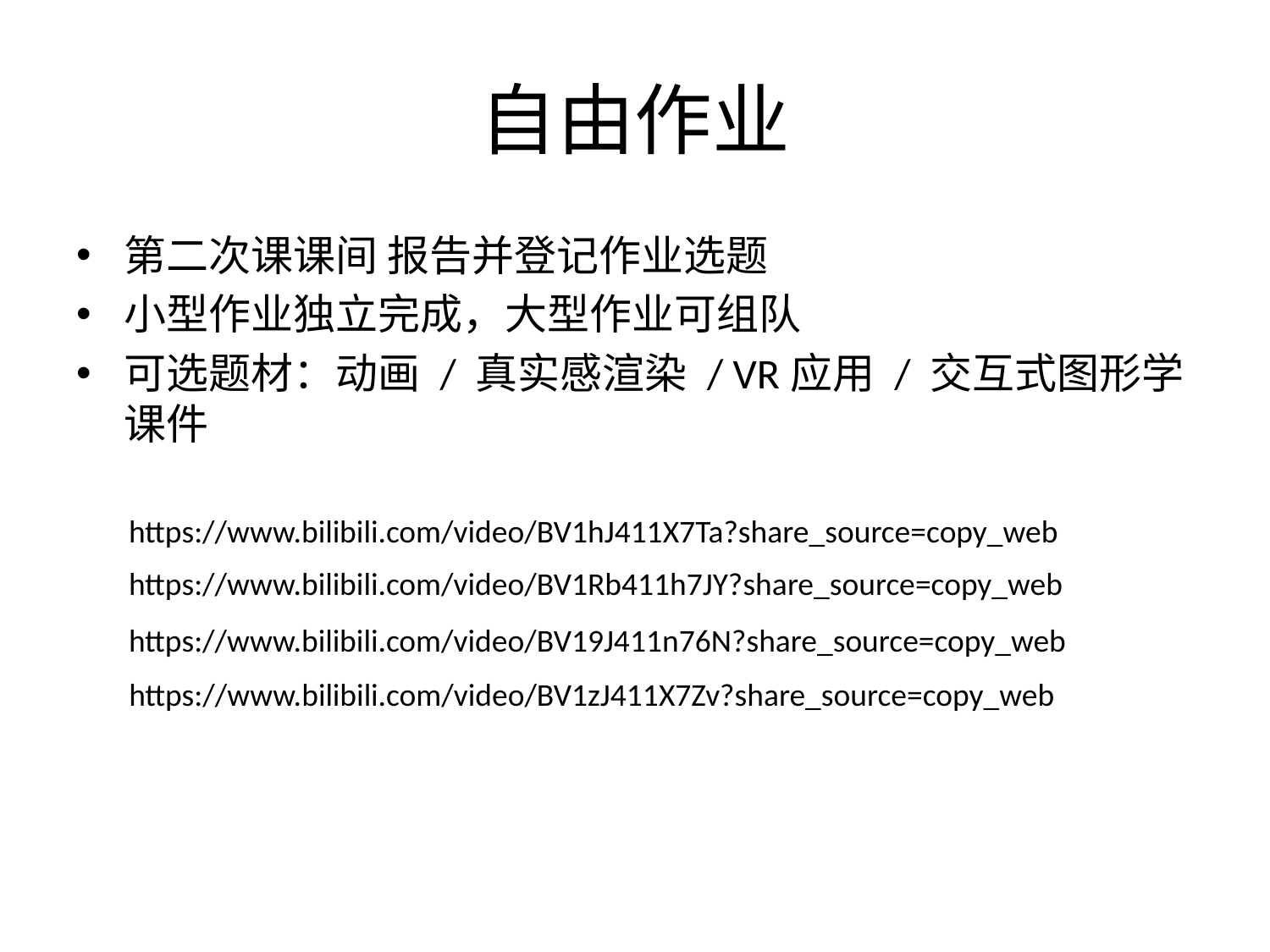

# 自由作业
第二次课课间 报告并登记作业选题
小型作业独立完成，大型作业可组队
可选题材：动画 / 真实感渲染 / VR应用 / 交互式图形学课件
https://www.bilibili.com/video/BV1hJ411X7Ta?share_source=copy_web
https://www.bilibili.com/video/BV1Rb411h7JY?share_source=copy_web
https://www.bilibili.com/video/BV19J411n76N?share_source=copy_web
https://www.bilibili.com/video/BV1zJ411X7Zv?share_source=copy_web